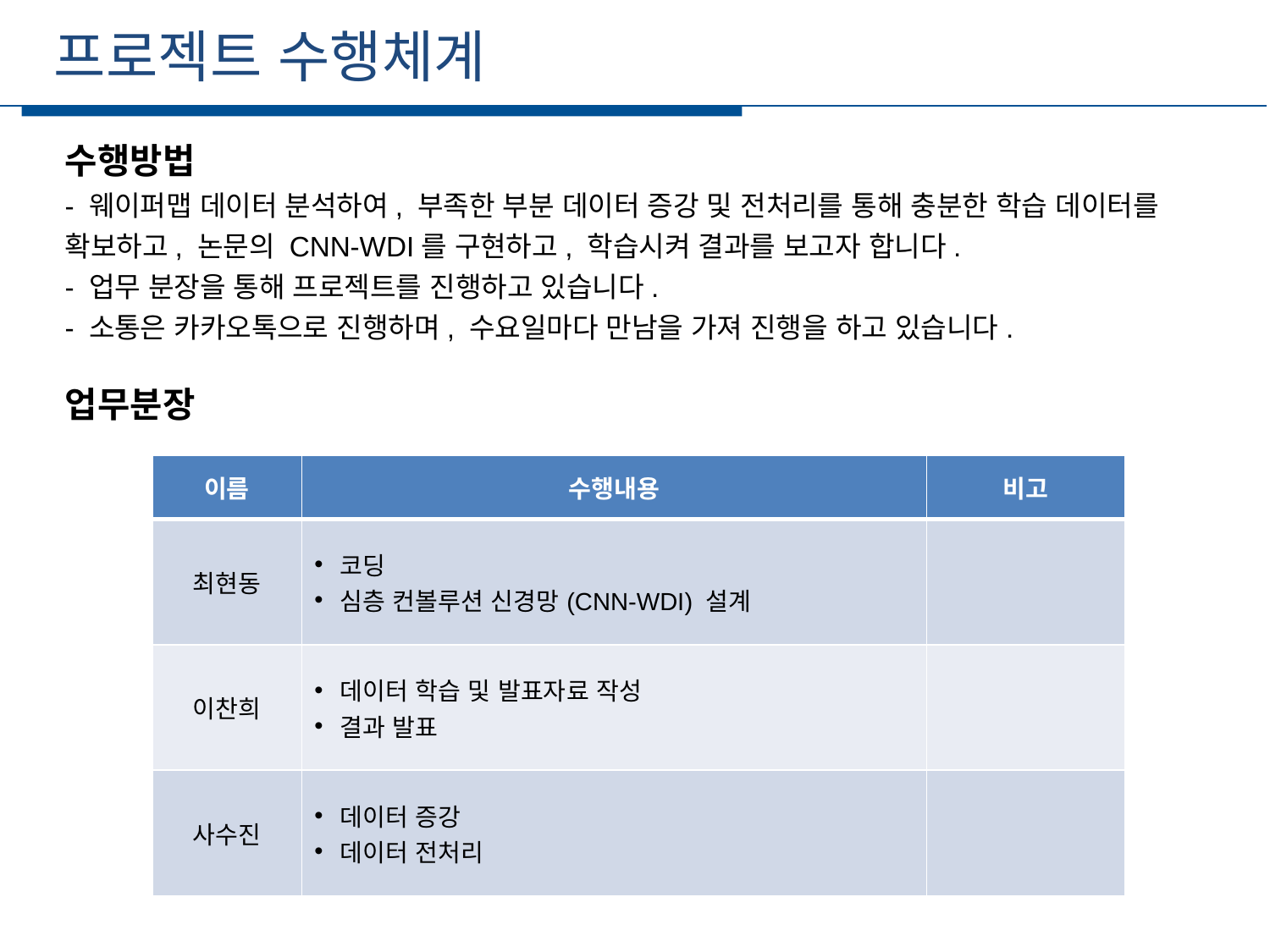

프로젝트 수행체계
세부일정

수행방법
- 웨이퍼맵 데이터 분석하여, 부족한 부분 데이터 증강 및 전처리를 통해 충분한 학습 데이터를 확보하고, 논문의 CNN-WDI를 구현하고, 학습시켜 결과를 보고자 합니다.
- 업무 분장을 통해 프로젝트를 진행하고 있습니다.
- 소통은 카카오톡으로 진행하며, 수요일마다 만남을 가져 진행을 하고 있습니다.

업무분장
| 이름 | 수행내용 | 비고 |
| --- | --- | --- |
| 최현동 | 코딩 심층 컨볼루션 신경망(CNN-WDI) 설계 |  |
| 이찬희 | 데이터 학습 및 발표자료 작성 결과 발표 |  |
| 사수진 | 데이터 증강 데이터 전처리 |  |